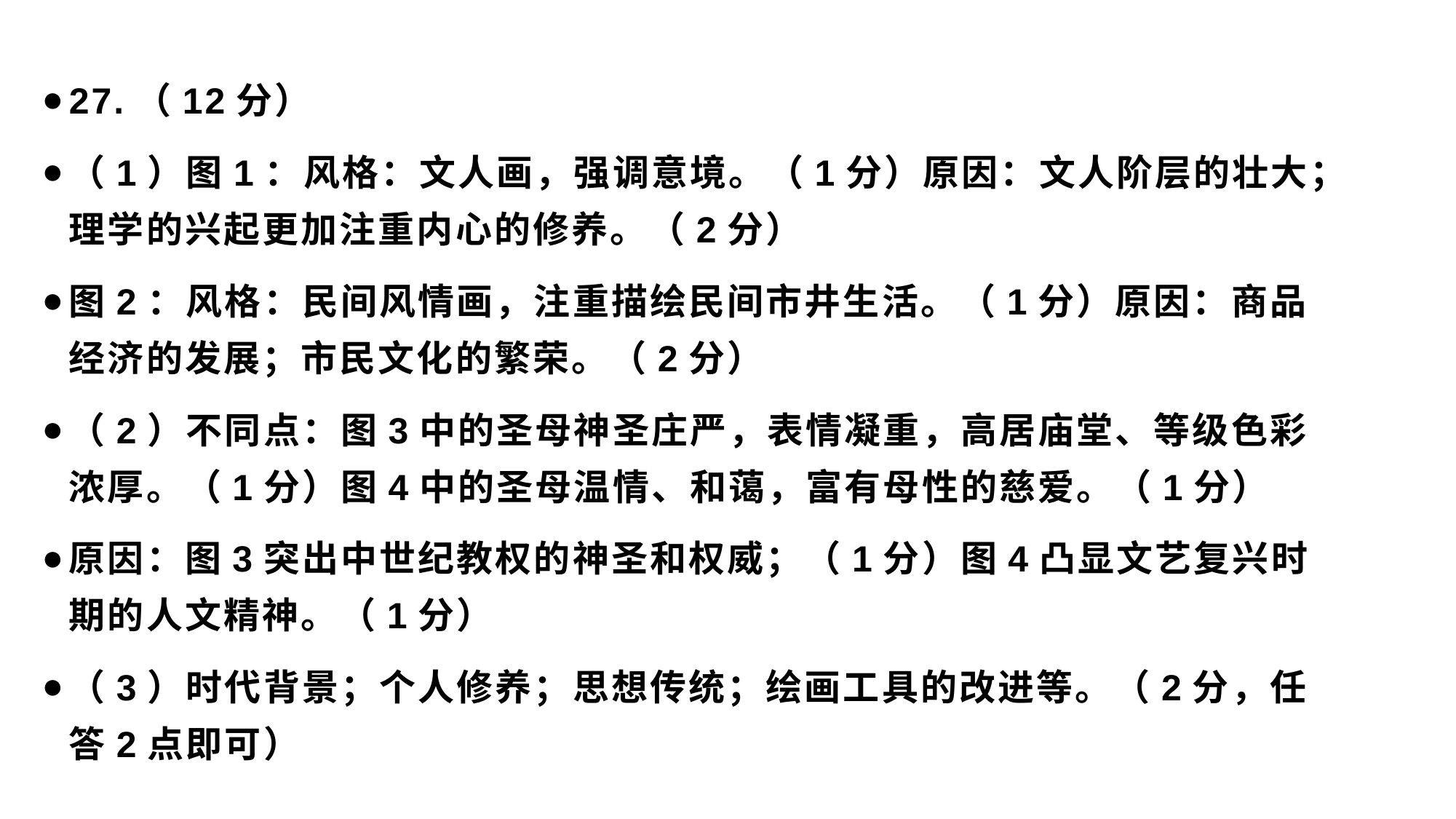

27.（12分）
（1）图1：风格：文人画，强调意境。（1分）原因：文人阶层的壮大；理学的兴起更加注重内心的修养。（2分）
图2：风格：民间风情画，注重描绘民间市井生活。（1分）原因：商品经济的发展；市民文化的繁荣。（2分）
（2）不同点：图3中的圣母神圣庄严，表情凝重，高居庙堂、等级色彩浓厚。（1分）图4中的圣母温情、和蔼，富有母性的慈爱。（1分）
原因：图3突出中世纪教权的神圣和权威；（1分）图4凸显文艺复兴时期的人文精神。（1分）
（3）时代背景；个人修养；思想传统；绘画工具的改进等。（2分，任答2点即可）
#